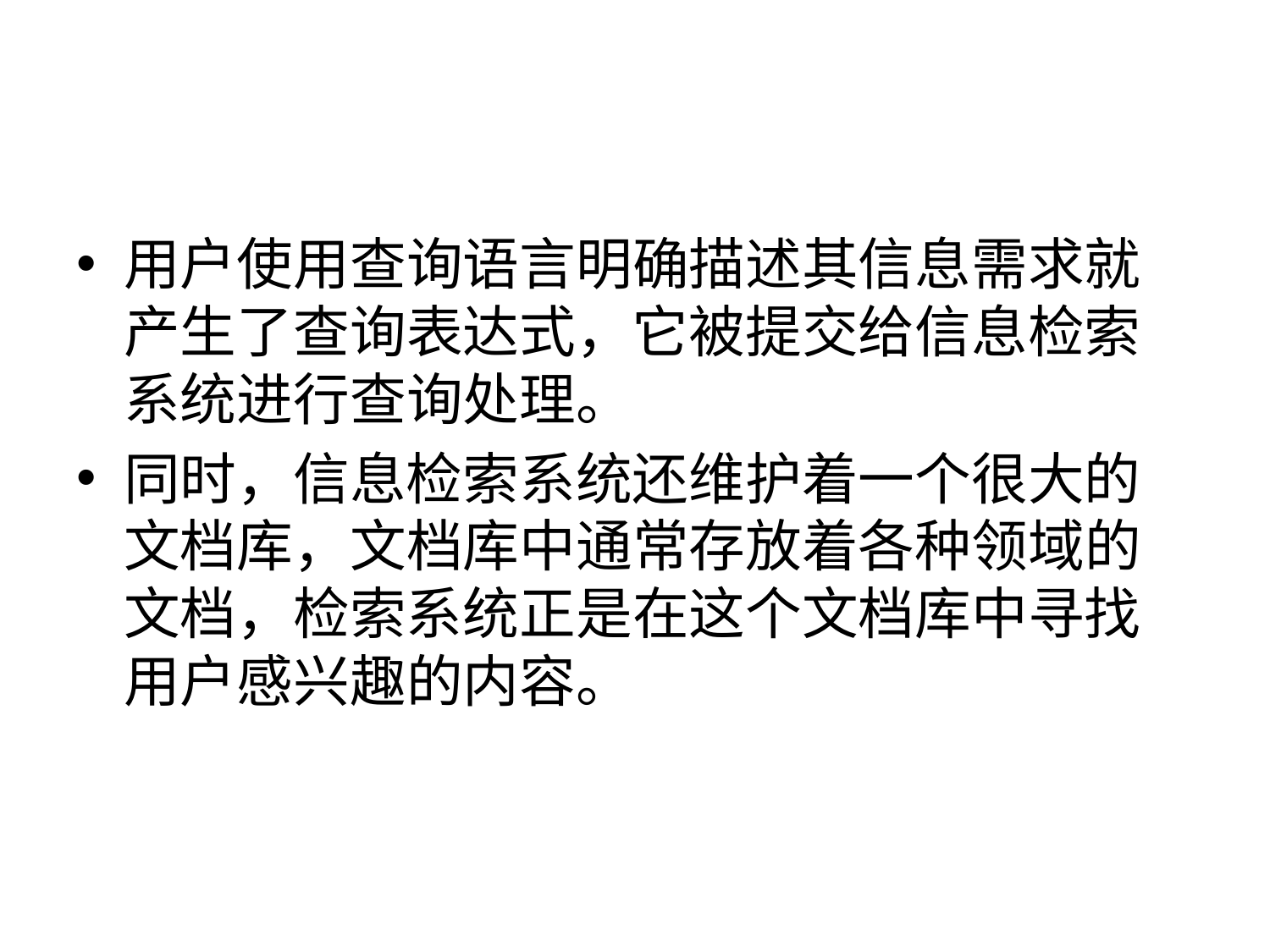

#
用户使用查询语言明确描述其信息需求就产生了查询表达式，它被提交给信息检索系统进行查询处理。
同时，信息检索系统还维护着一个很大的文档库，文档库中通常存放着各种领域的文档，检索系统正是在这个文档库中寻找用户感兴趣的内容。